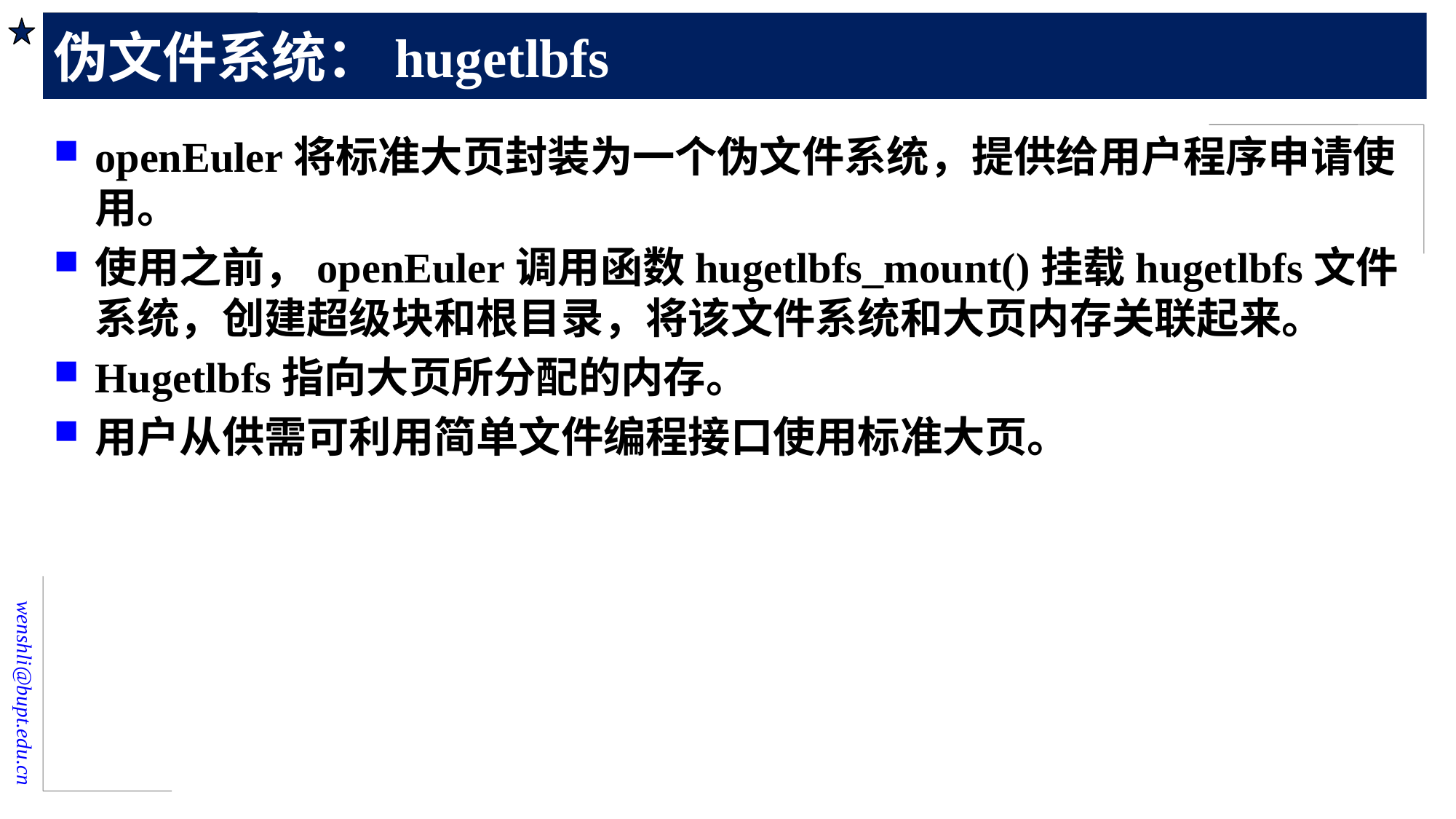

# 伪文件系统：hugetlbfs
openEuler将标准大页封装为一个伪文件系统，提供给用户程序申请使用。
使用之前，openEuler调用函数hugetlbfs_mount()挂载hugetlbfs文件系统，创建超级块和根目录，将该文件系统和大页内存关联起来。
Hugetlbfs指向大页所分配的内存。
用户从供需可利用简单文件编程接口使用标准大页。

97